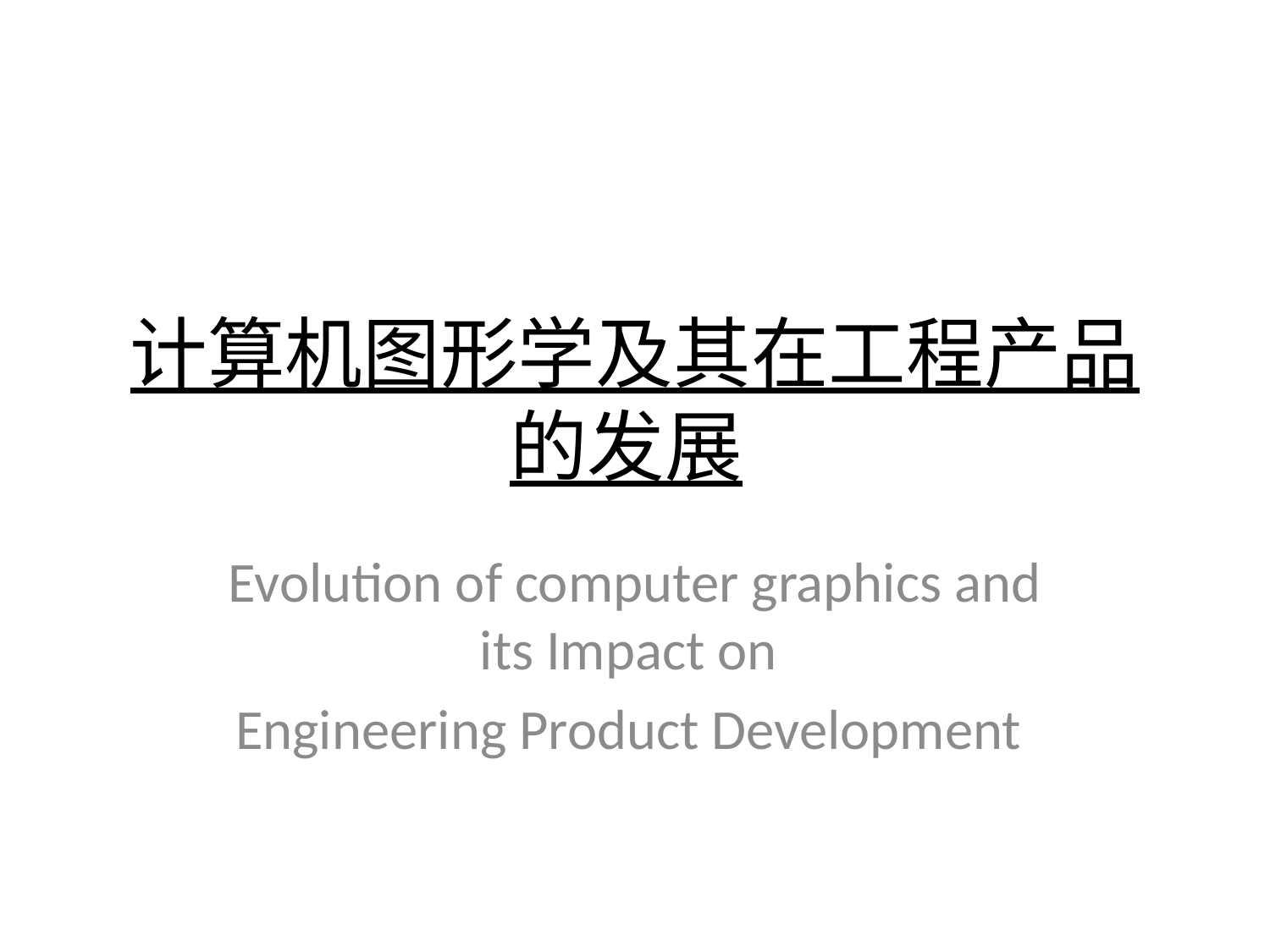

# 计算机图形学及其在工程产品的发展
Evolution of computer graphics and its Impact on
Engineering Product Development